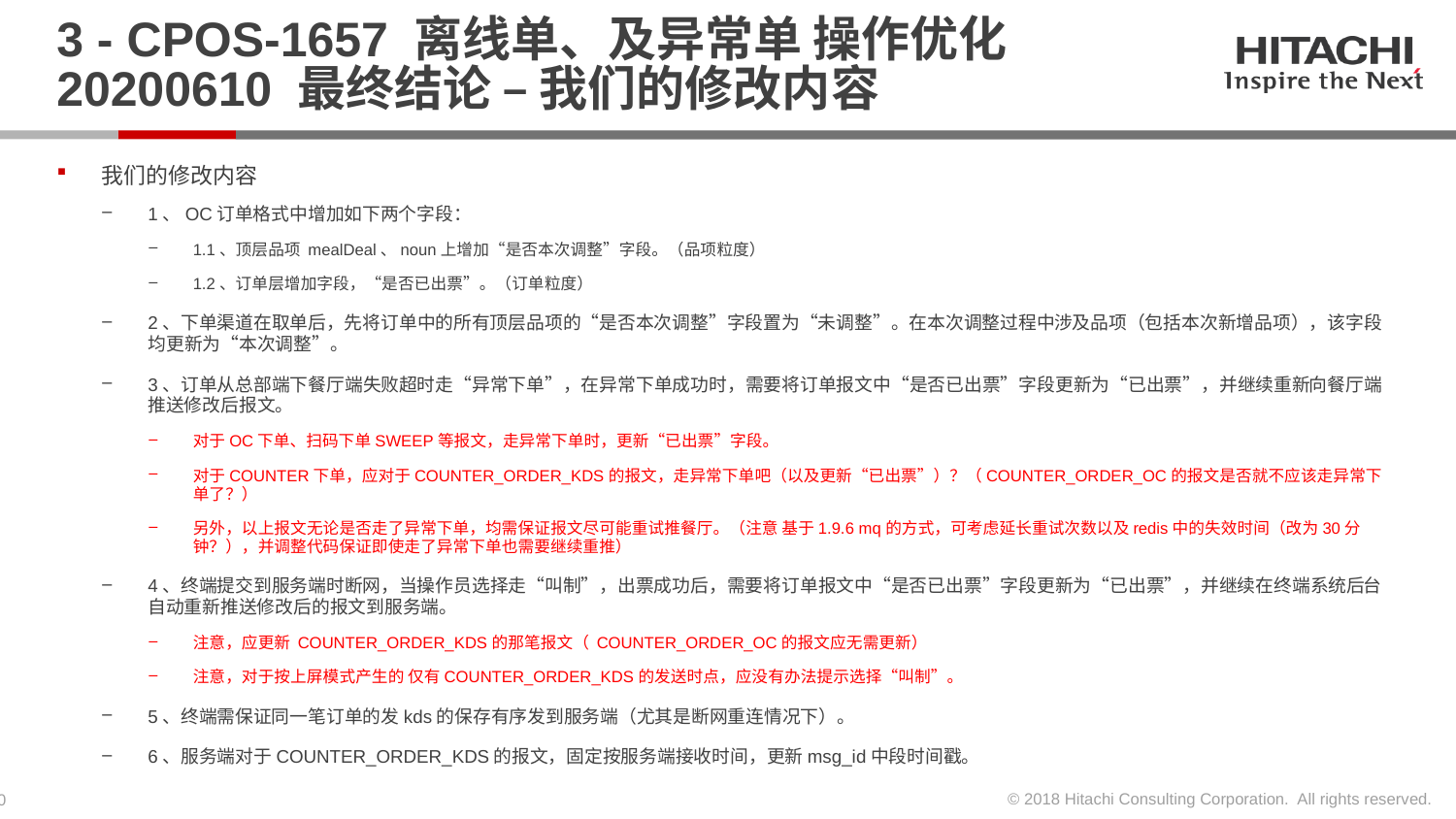

# 3 - CPOS-1657 离线单、及异常单 操作优化 20200610 最终结论 – 我们的修改内容
我们的修改内容
1、OC订单格式中增加如下两个字段：
1.1、顶层品项 mealDeal、noun上增加“是否本次调整”字段。（品项粒度）
1.2、订单层增加字段，“是否已出票”。（订单粒度）
2、下单渠道在取单后，先将订单中的所有顶层品项的“是否本次调整”字段置为“未调整”。在本次调整过程中涉及品项（包括本次新增品项），该字段均更新为“本次调整”。
3、订单从总部端下餐厅端失败超时走“异常下单”，在异常下单成功时，需要将订单报文中“是否已出票”字段更新为“已出票”，并继续重新向餐厅端推送修改后报文。
对于OC下单、扫码下单SWEEP等报文，走异常下单时，更新“已出票”字段。
对于COUNTER下单，应对于COUNTER_ORDER_KDS的报文，走异常下单吧（以及更新“已出票”）？（COUNTER_ORDER_OC的报文是否就不应该走异常下单了？）
另外，以上报文无论是否走了异常下单，均需保证报文尽可能重试推餐厅。（注意 基于1.9.6 mq的方式，可考虑延长重试次数以及redis中的失效时间（改为30分钟？），并调整代码保证即使走了异常下单也需要继续重推）
4、终端提交到服务端时断网，当操作员选择走“叫制”，出票成功后，需要将订单报文中“是否已出票”字段更新为“已出票”，并继续在终端系统后台自动重新推送修改后的报文到服务端。
注意，应更新 COUNTER_ORDER_KDS的那笔报文（ COUNTER_ORDER_OC的报文应无需更新）
注意，对于按上屏模式产生的 仅有COUNTER_ORDER_KDS的发送时点，应没有办法提示选择“叫制”。
5、终端需保证同一笔订单的发kds的保存有序发到服务端（尤其是断网重连情况下）。
6、服务端对于COUNTER_ORDER_KDS的报文，固定按服务端接收时间，更新msg_id中段时间戳。